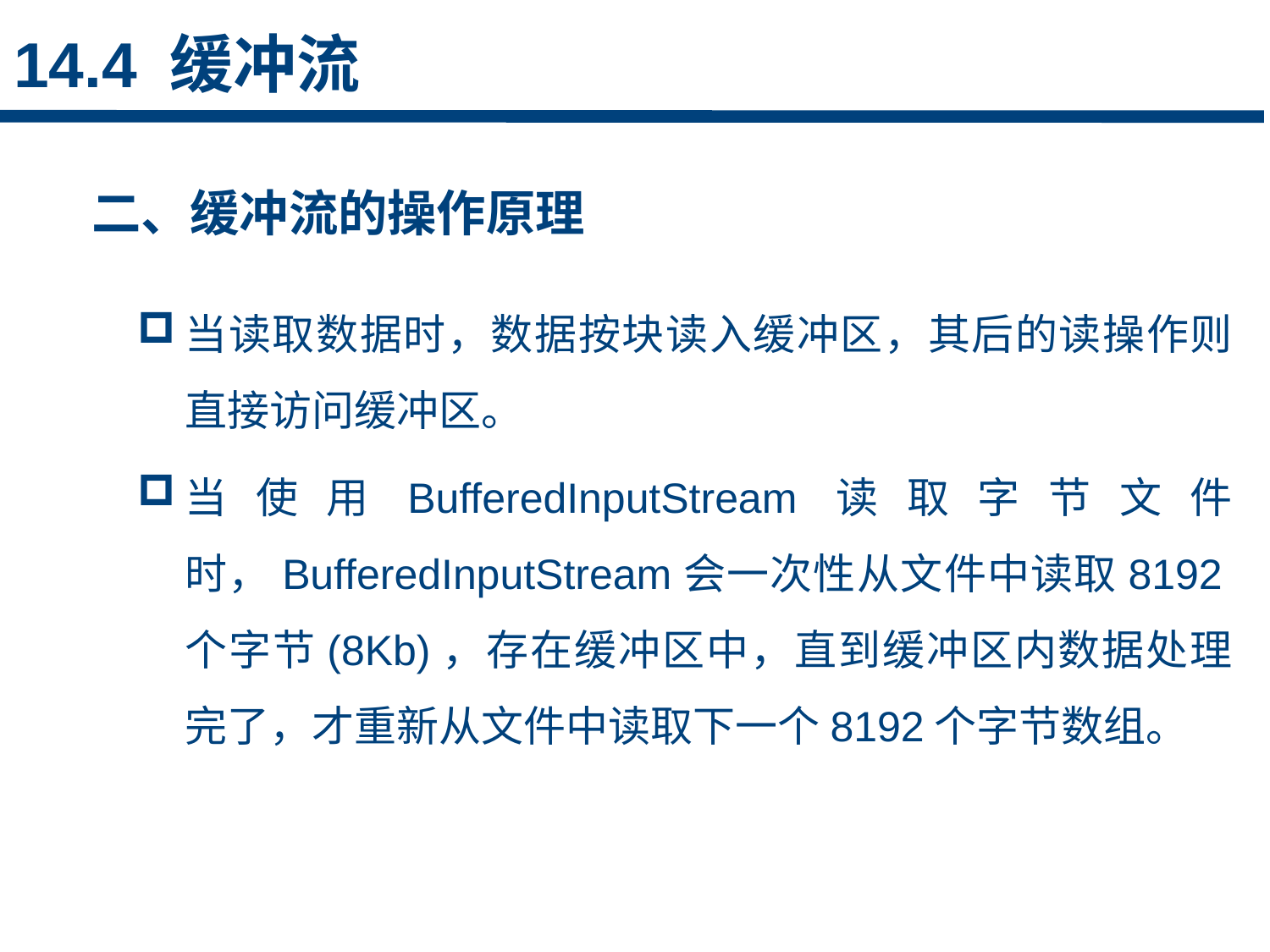

14.4 缓冲流
二、缓冲流的操作原理
点击添加文本
当读取数据时，数据按块读入缓冲区，其后的读操作则直接访问缓冲区。
当使用BufferedInputStream读取字节文件时，BufferedInputStream会一次性从文件中读取8192个字节(8Kb)，存在缓冲区中，直到缓冲区内数据处理完了，才重新从文件中读取下一个8192个字节数组。
点击添加文本
点击添加文本
点击添加文本